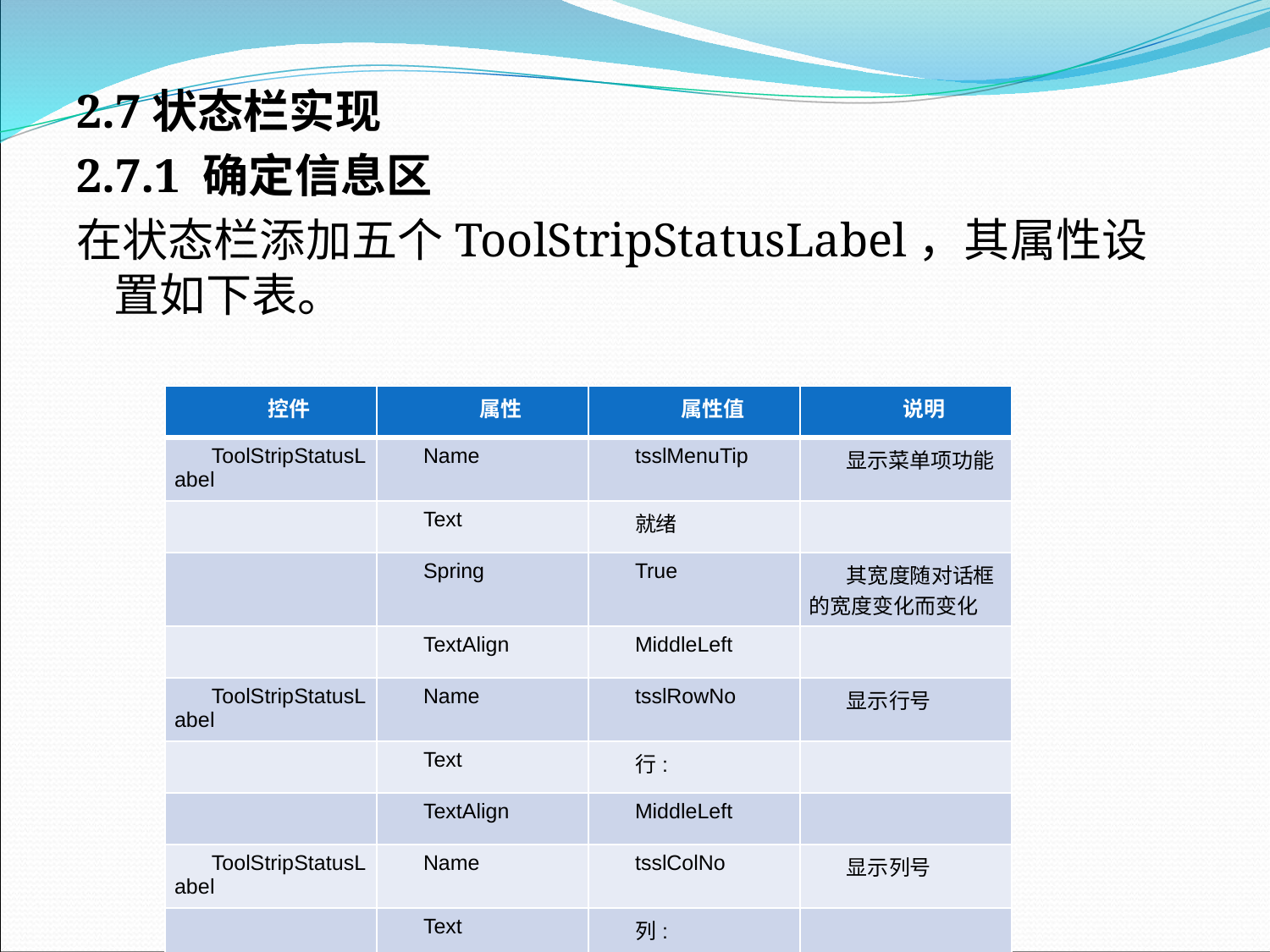

2.7状态栏实现
2.7.1 确定信息区
在状态栏添加五个ToolStripStatusLabel，其属性设置如下表。

| 控件 | 属性 | 属性值 | 说明 |
| --- | --- | --- | --- |
| ToolStripStatusLabel | Name | tsslMenuTip | 显示菜单项功能 |
|  | Text | 就绪 |  |
|  | Spring | True | 其宽度随对话框的宽度变化而变化 |
|  | TextAlign | MiddleLeft |  |
| ToolStripStatusLabel | Name | tsslRowNo | 显示行号 |
|  | Text | 行: |  |
|  | TextAlign | MiddleLeft |  |
| ToolStripStatusLabel | Name | tsslColNo | 显示列号 |
|  | Text | 列: |  |
|  | TextAlign | MiddleLeft |  |
| ToolStripStatusLabel | Name | tsslInsert | 显示插入键 |
|  | Text | (3个空格) |  |
|  | BorderSides | All |  |
|  | BorderStyle | Sunken |  |
| ToolStripStatusLabel | Name | tsslNumLock | 显示数字锁定键 |
|  | Text | (3个空格) |  |
|  | BorderSides | All |  |
|  | BorderStyle | Sunken |  |
| ToolStripStatusLabel | Name | tsslCapsLock | 显示大写锁定键 |
|  | Text | (4个空格) |  |
|  | BorderSides | All |  |
|  | BorderStyle | Sunken |  |
| ToolStripStatusLabel | Name | tsslScrolLock | 显示滚动锁定键 |
|  | Text | (6个空格) |  |
|  | BorderSides | All |  |
|  | BorderStyle | Sunken |  |